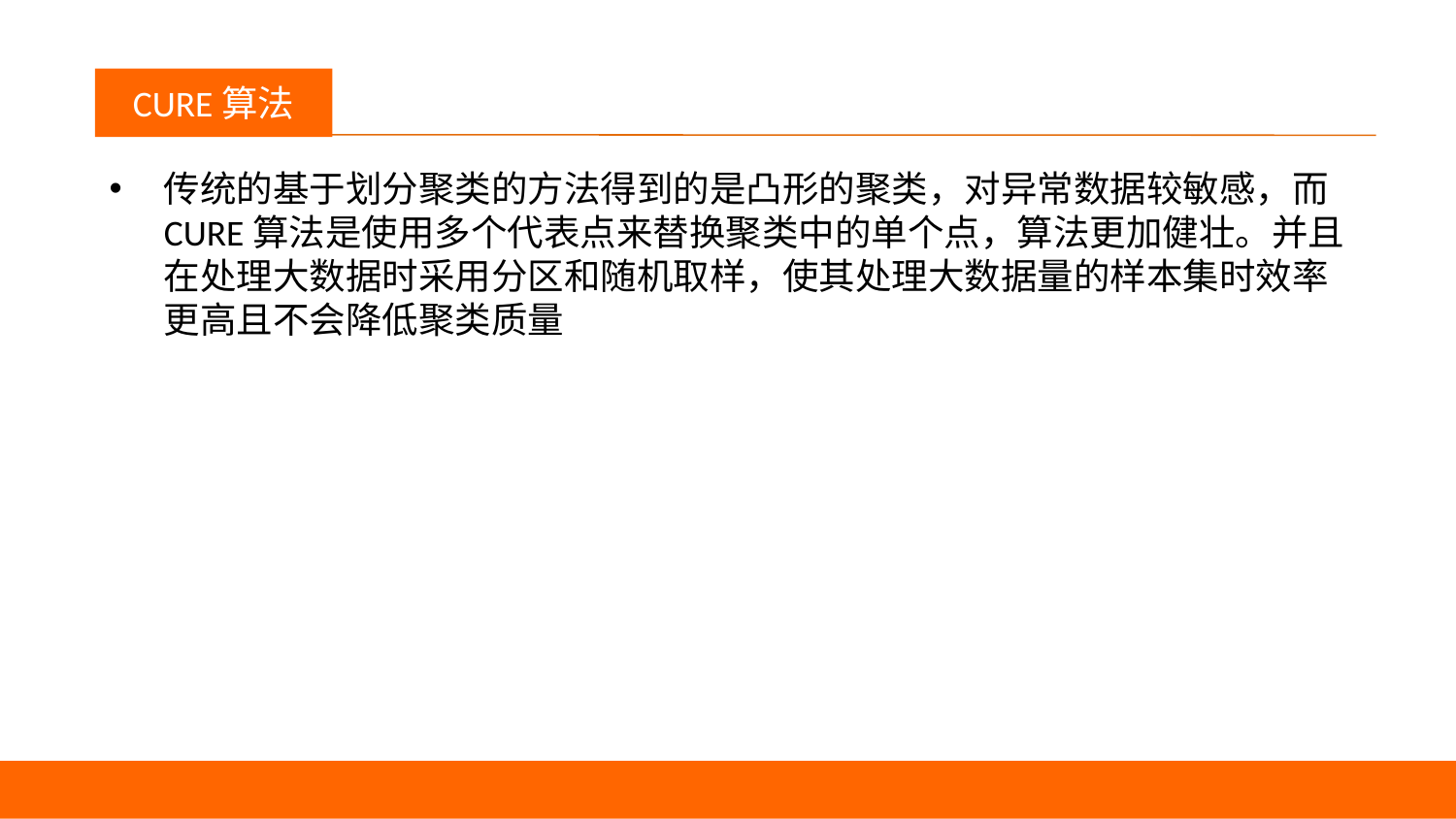

议程
CURE算法

传统的基于划分聚类的方法得到的是凸形的聚类，对异常数据较敏感，而CURE算法是使用多个代表点来替换聚类中的单个点，算法更加健壮。并且在处理大数据时采用分区和随机取样，使其处理大数据量的样本集时效率更高且不会降低聚类质量